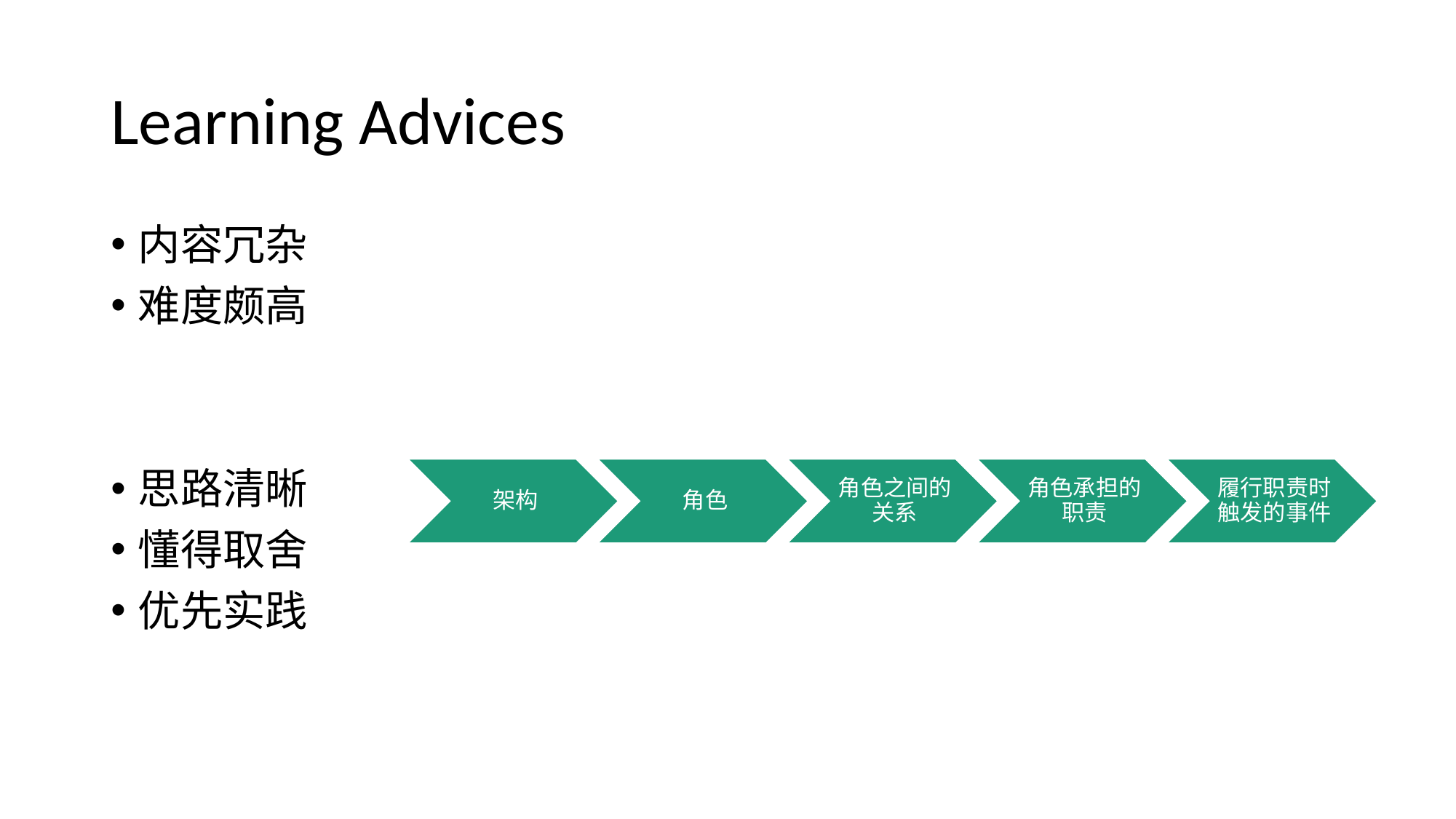

# Learning Advices
内容冗杂
难度颇高

思路清晰
懂得取舍
优先实践
架构
角色
角色之间的关系
角色承担的职责
履行职责时触发的事件